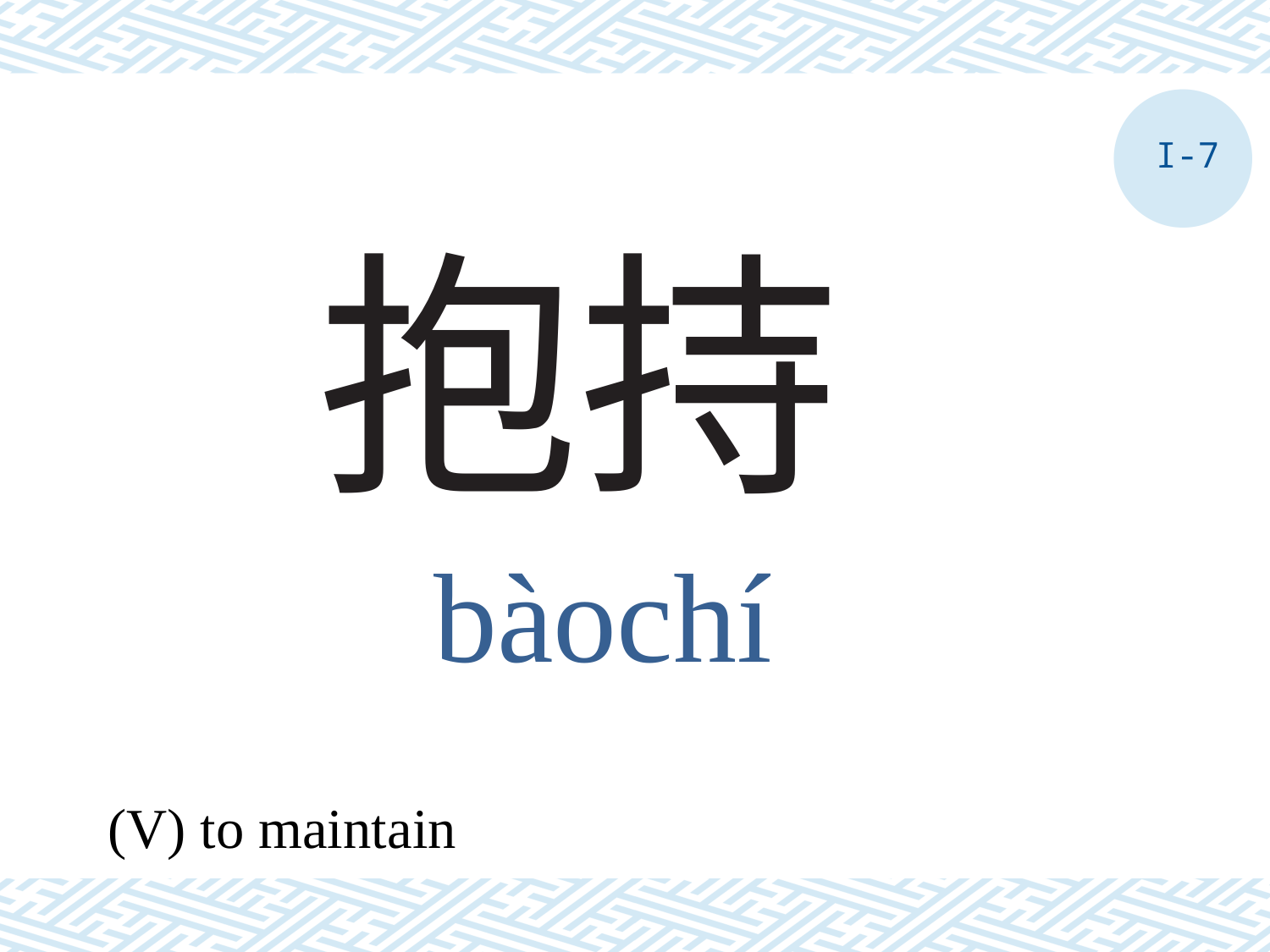

I-7

# 抱持
bàochí
(V) to maintain